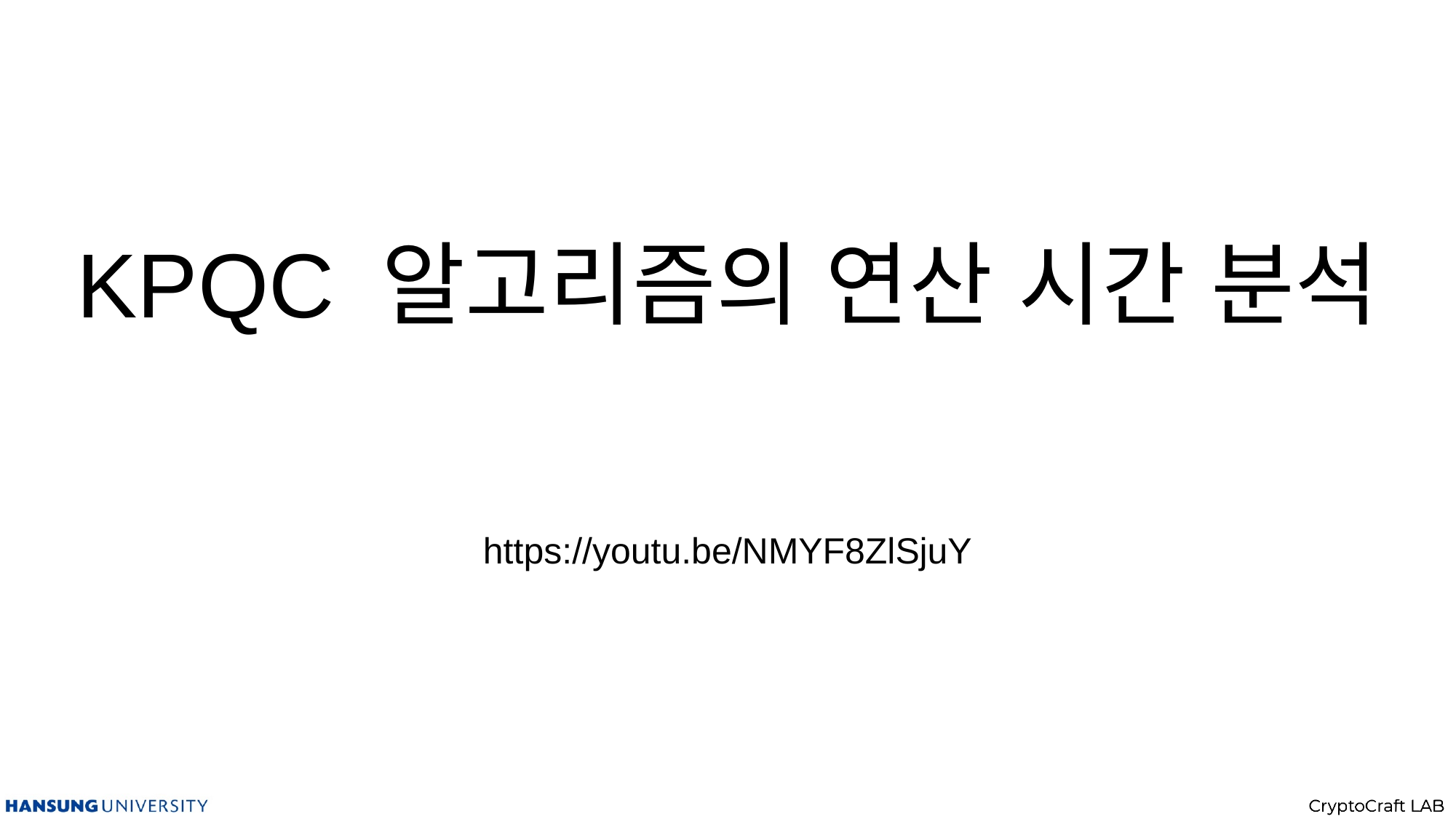

# KPQC 알고리즘의 연산 시간 분석
https://youtu.be/NMYF8ZlSjuY